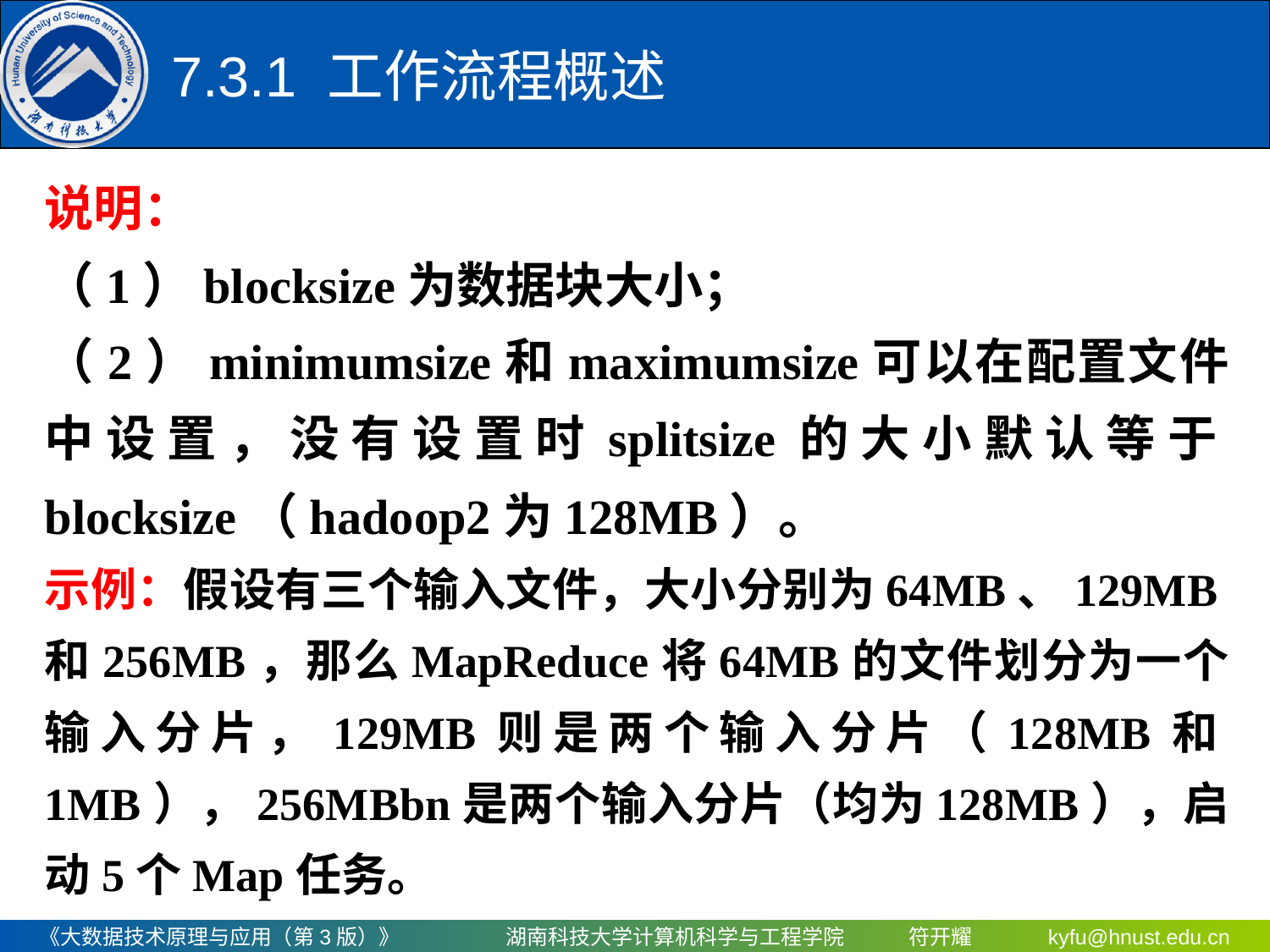

# 7.3.1	 工作流程概述
说明：
（1）blocksize为数据块大小；
（2）minimumsize和maximumsize可以在配置文件中设置，没有设置时splitsize的大小默认等于blocksize（hadoop2为128MB）。
示例：假设有三个输入文件，大小分别为64MB、129MB和256MB，那么MapReduce将64MB的文件划分为一个输入分片，129MB则是两个输入分片（128MB和1MB），256MBbn是两个输入分片（均为128MB），启动5个Map任务。